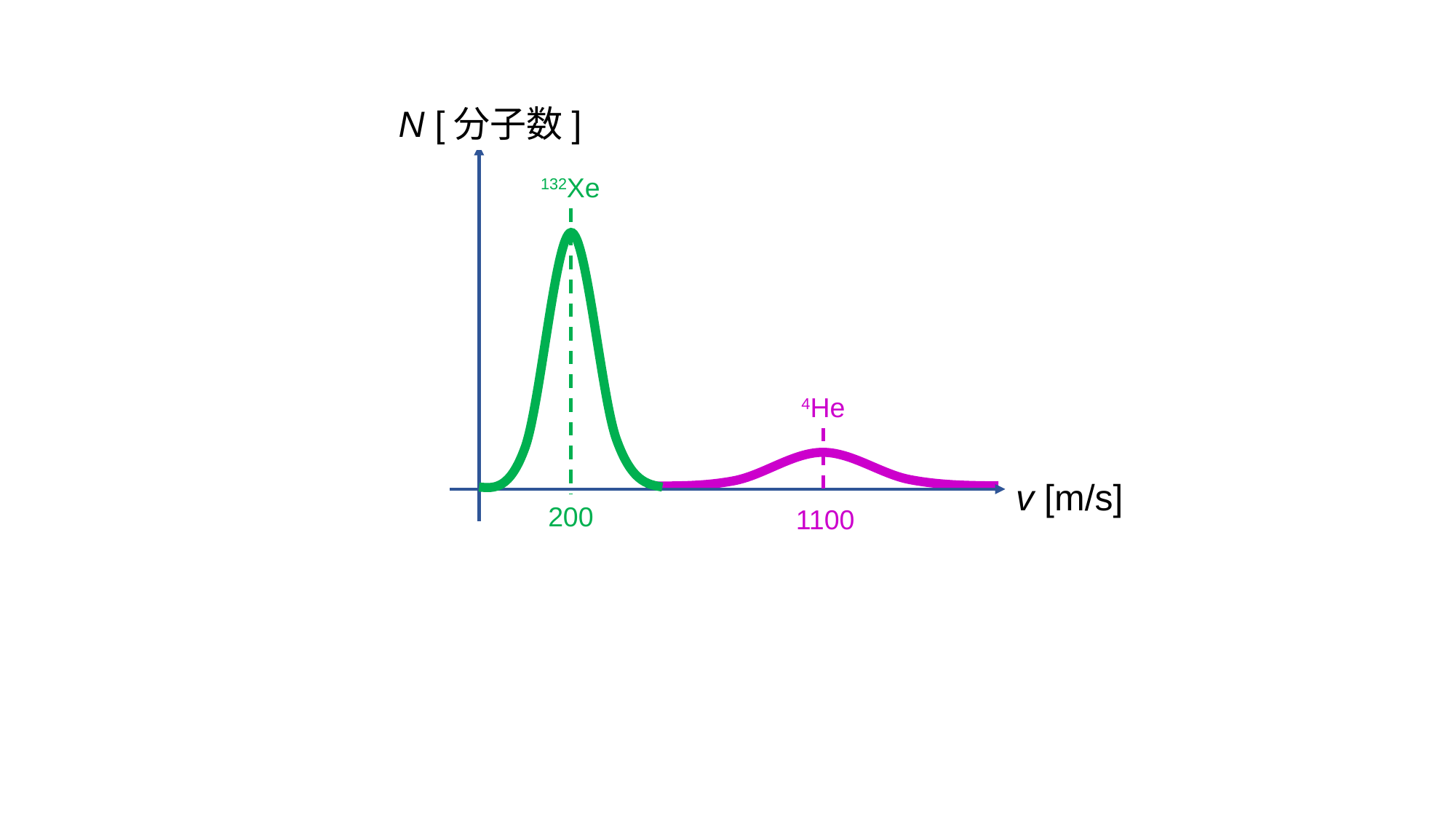

N [分子数]
132Xe

4He

v [m/s]
200
1100